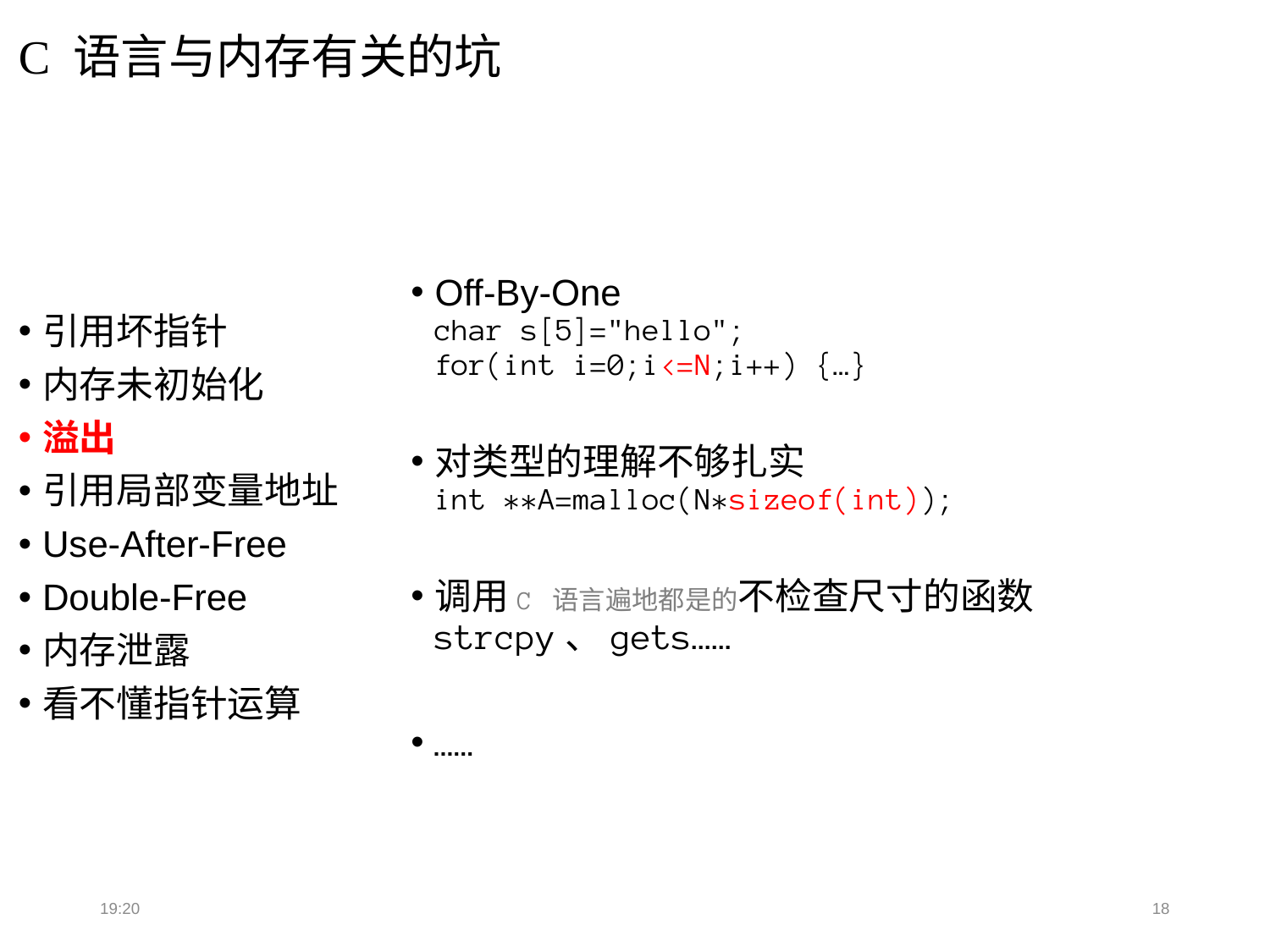

# C 语言与内存有关的坑
引用坏指针
内存未初始化
溢出
引用局部变量地址
Use-After-Free
Double-Free
内存泄露
看不懂指针运算
Off-By-One
char s[5]="hello";
for(int i=0;i<=N;i++) {…}

对类型的理解不够扎实
int **A=malloc(N*sizeof(int));

调用C 语言遍地都是的不检查尺寸的函数
strcpy、gets……

……
19:20
18